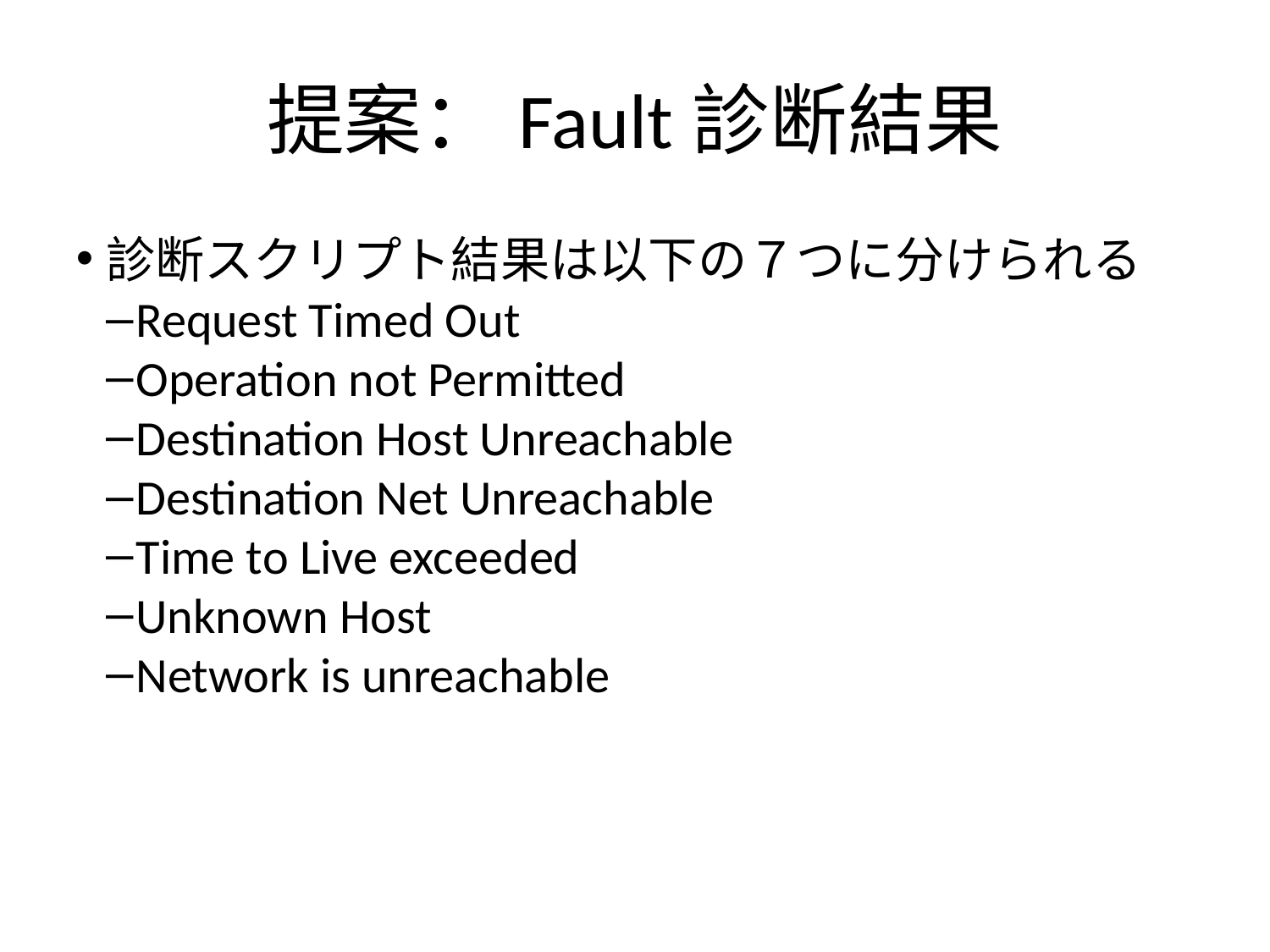

提案：Fault診断結果
診断スクリプト結果は以下の７つに分けられる
Request Timed Out
Operation not Permitted
Destination Host Unreachable
Destination Net Unreachable
Time to Live exceeded
Unknown Host
Network is unreachable